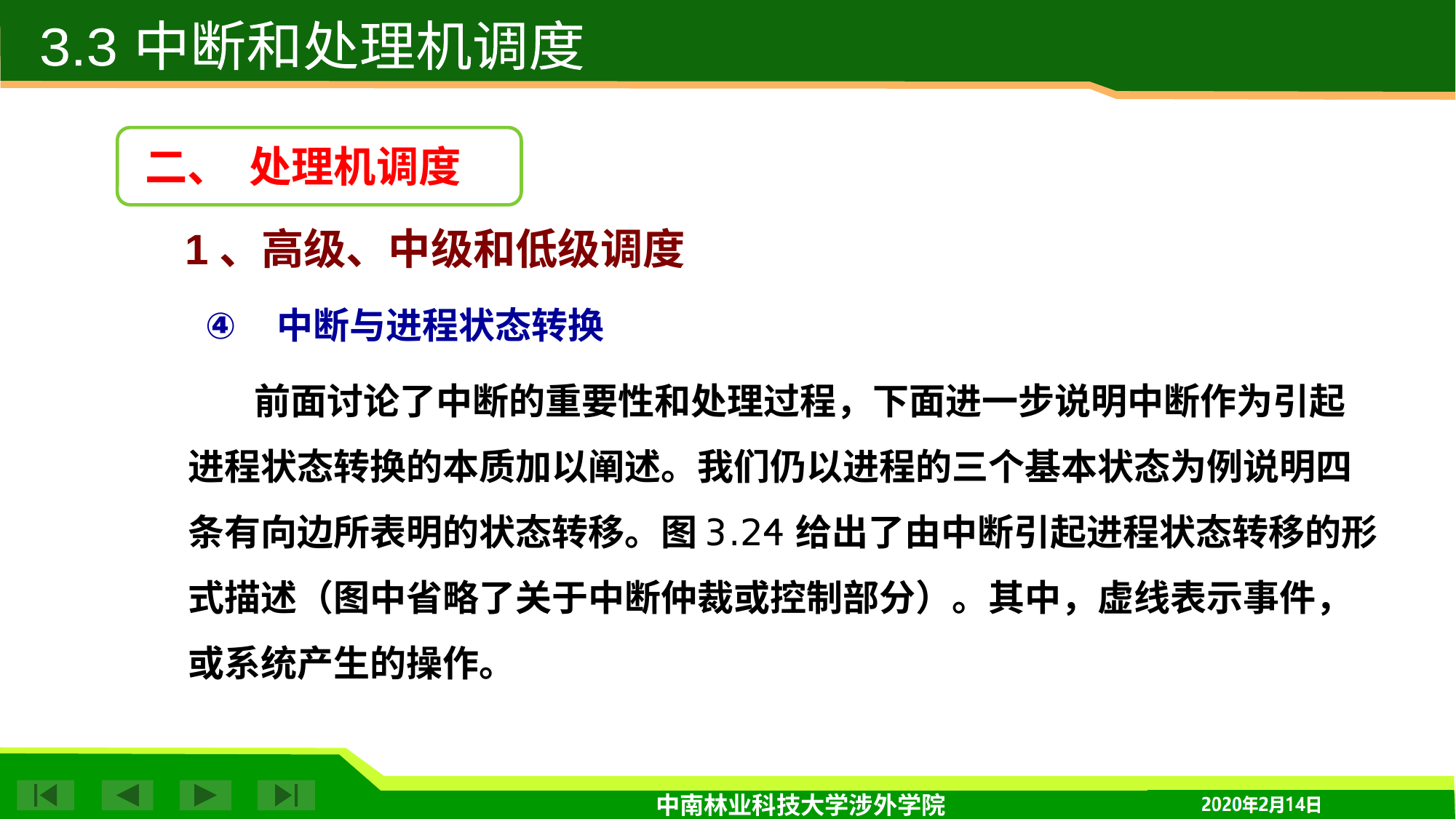

3.3 中断和处理机调度

二、  处理机调度
1、高级、中级和低级调度
 中断与进程状态转换
       前面讨论了中断的重要性和处理过程，下面进一步说明中断作为引起进程状态转换的本质加以阐述。我们仍以进程的三个基本状态为例说明四条有向边所表明的状态转移。图3.24给出了由中断引起进程状态转移的形式描述（图中省略了关于中断仲裁或控制部分）。其中，虚线表示事件，或系统产生的操作。